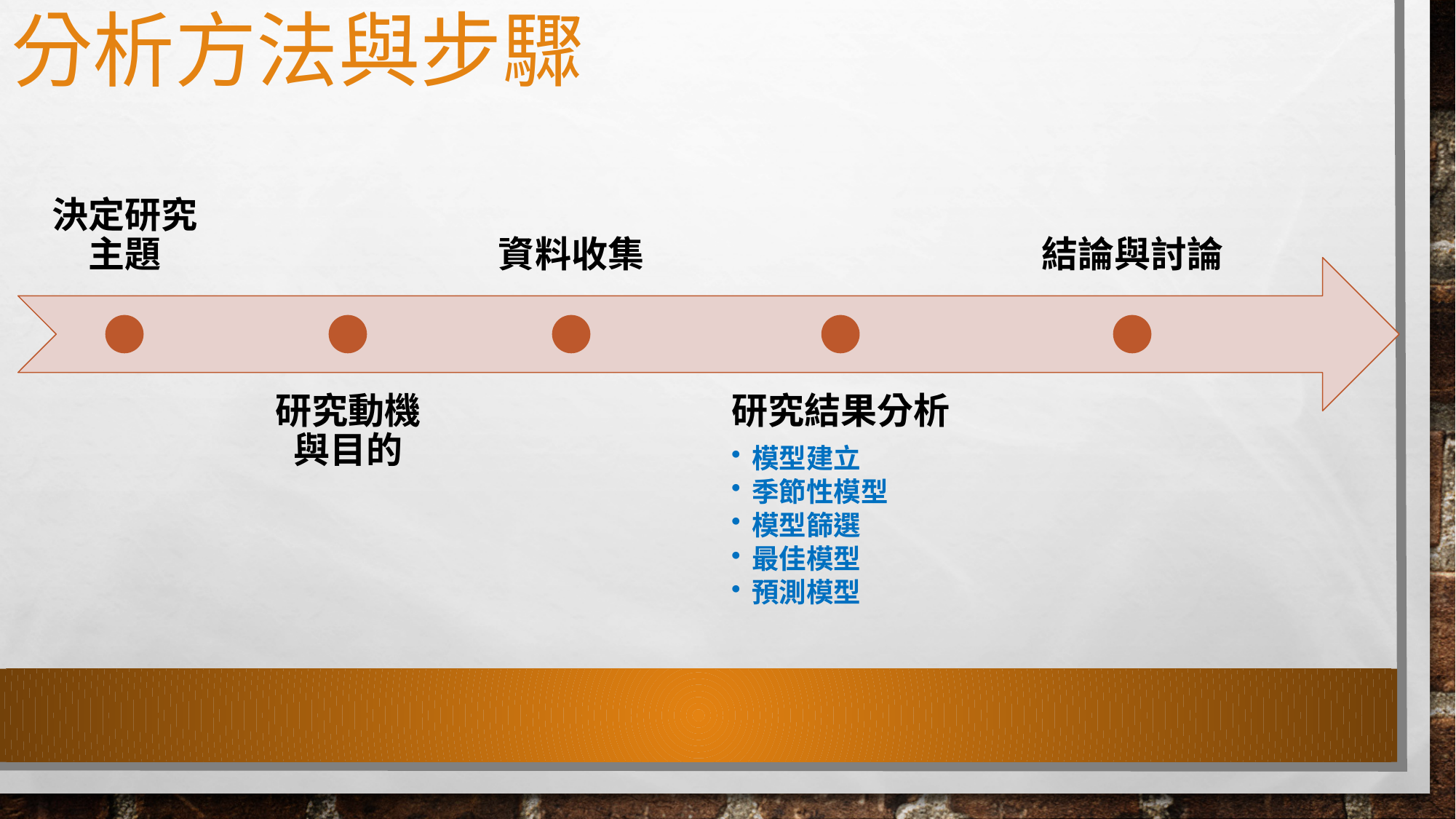

# 分析方法與步驟
決定研究主題
研究動機與目的
資料收集
研究結果分析
模型建立
季節性模型
模型篩選
最佳模型
預測模型
結論與討論